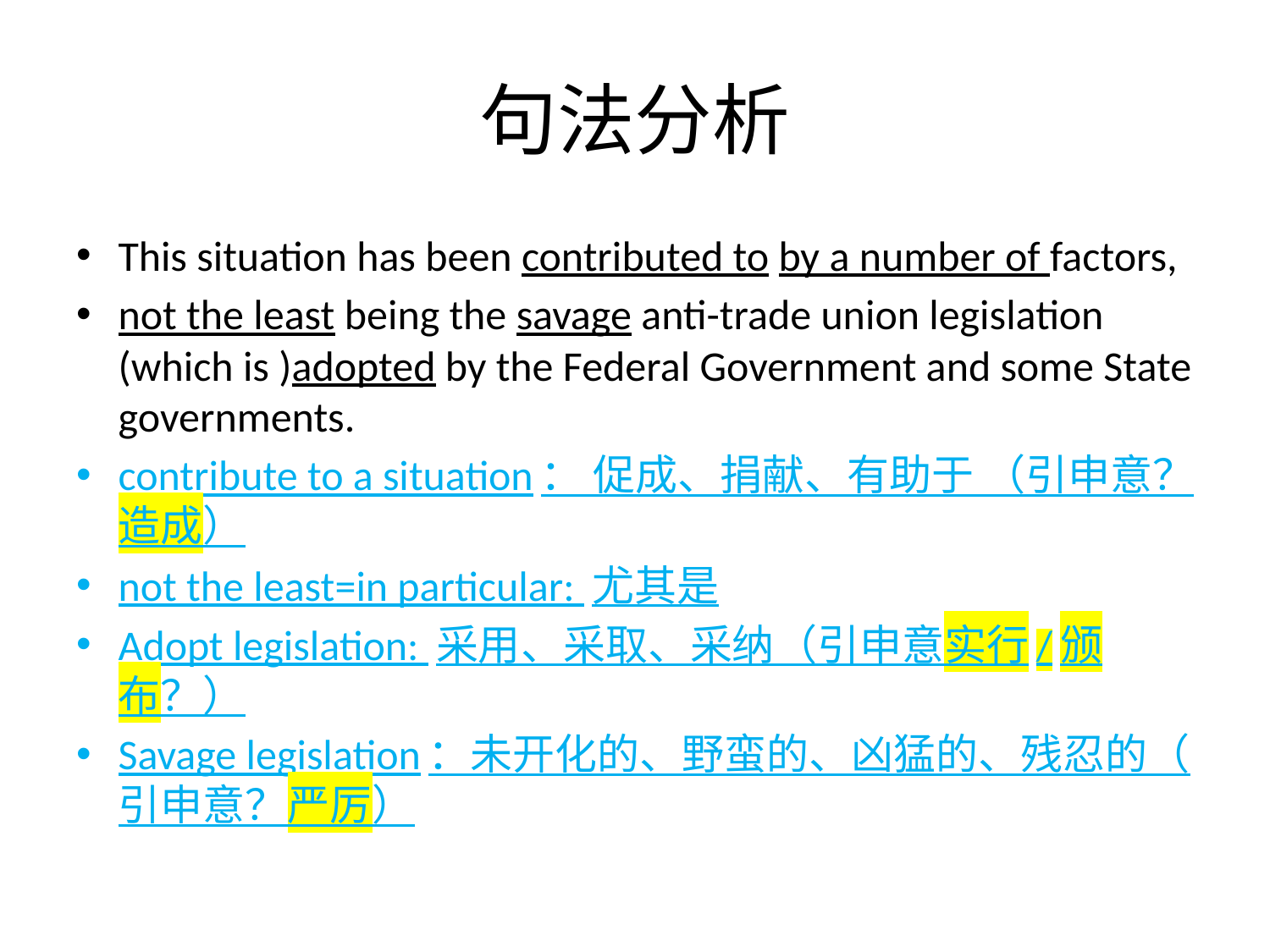

# 句法分析
This situation has been contributed to by a number of factors,
not the least being the savage anti-trade union legislation (which is )adopted by the Federal Government and some State governments.
contribute to a situation： 促成、捐献、有助于 （引申意？造成）
not the least=in particular: 尤其是
Adopt legislation: 采用、采取、采纳（引申意实行/颁布？）
Savage legislation：未开化的、野蛮的、凶猛的、残忍的（ 引申意？严厉）